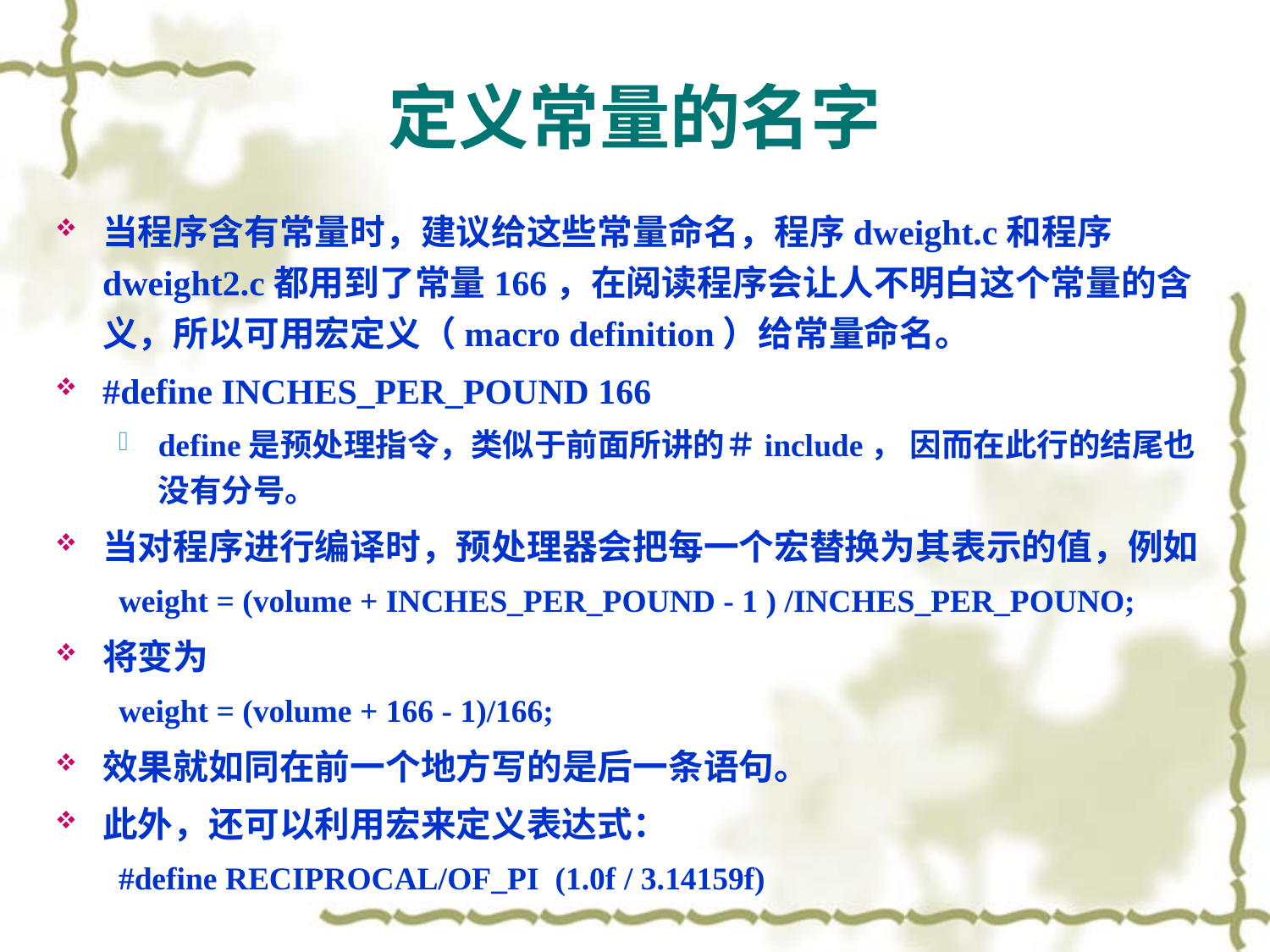

# 定义常量的名字
当程序含有常量时，建议给这些常量命名，程序dweight.c和程序dweight2.c都用到了常量166，在阅读程序会让人不明白这个常量的含义，所以可用宏定义（macro definition）给常量命名。
#define INCHES_PER_POUND 166
define是预处理指令，类似于前面所讲的＃include， 因而在此行的结尾也没有分号。
当对程序进行编译时，预处理器会把每一个宏替换为其表示的值，例如
weight = (volume + INCHES_PER_POUND - 1 ) /INCHES_PER_POUNO;
将变为
weight = (volume + 166 - 1)/166;
效果就如同在前一个地方写的是后一条语句。
此外，还可以利用宏来定义表达式：
#define RECIPROCAL/OF_PI  (1.0f / 3.14159f)